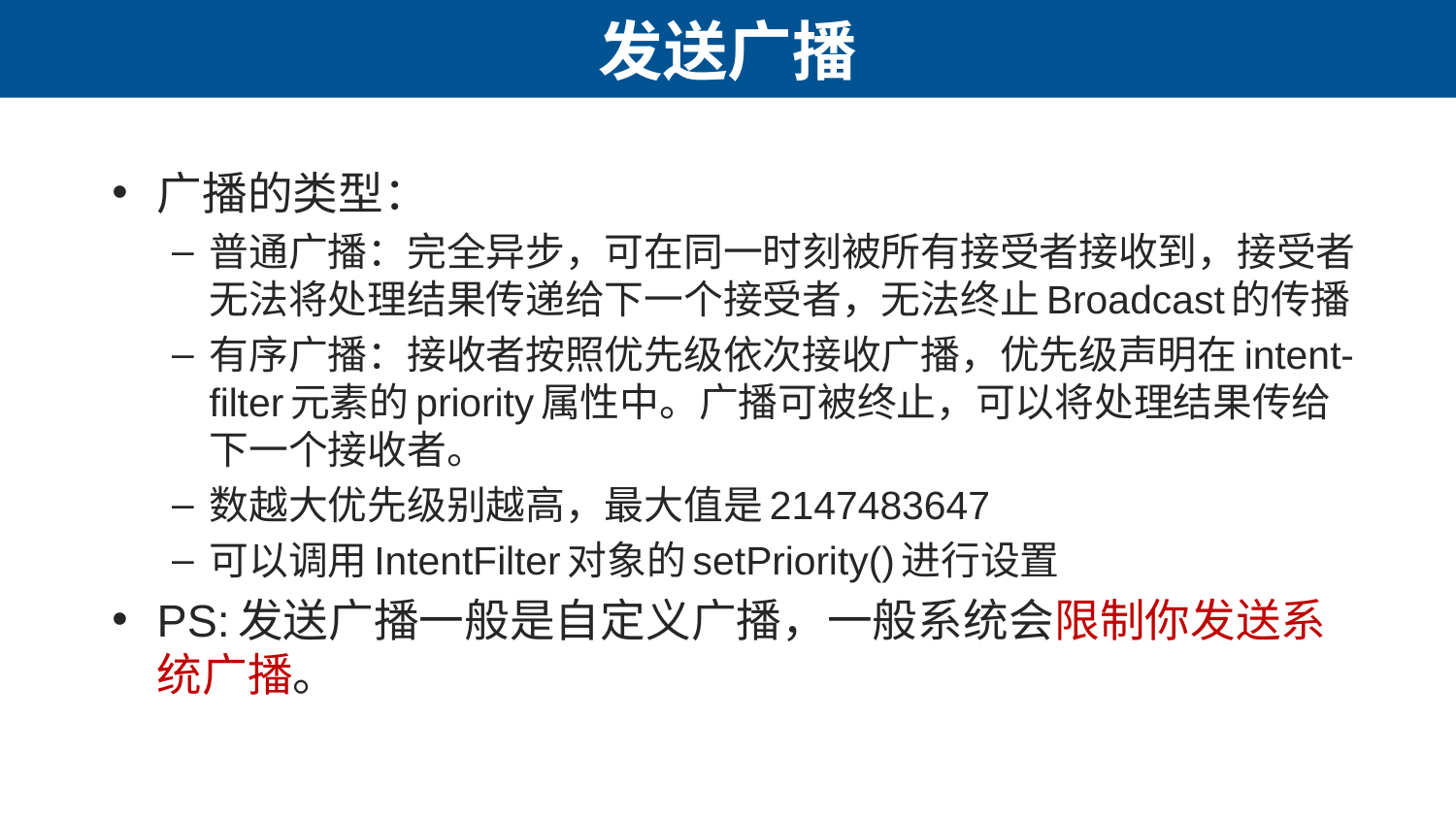

# 发送广播
广播的类型：
普通广播：完全异步，可在同一时刻被所有接受者接收到，接受者无法将处理结果传递给下一个接受者，无法终止Broadcast的传播
有序广播：接收者按照优先级依次接收广播，优先级声明在intent-filter元素的priority属性中。广播可被终止，可以将处理结果传给下一个接收者。
数越大优先级别越高，最大值是2147483647
可以调用IntentFilter对象的setPriority()进行设置
PS:发送广播一般是自定义广播，一般系统会限制你发送系统广播。